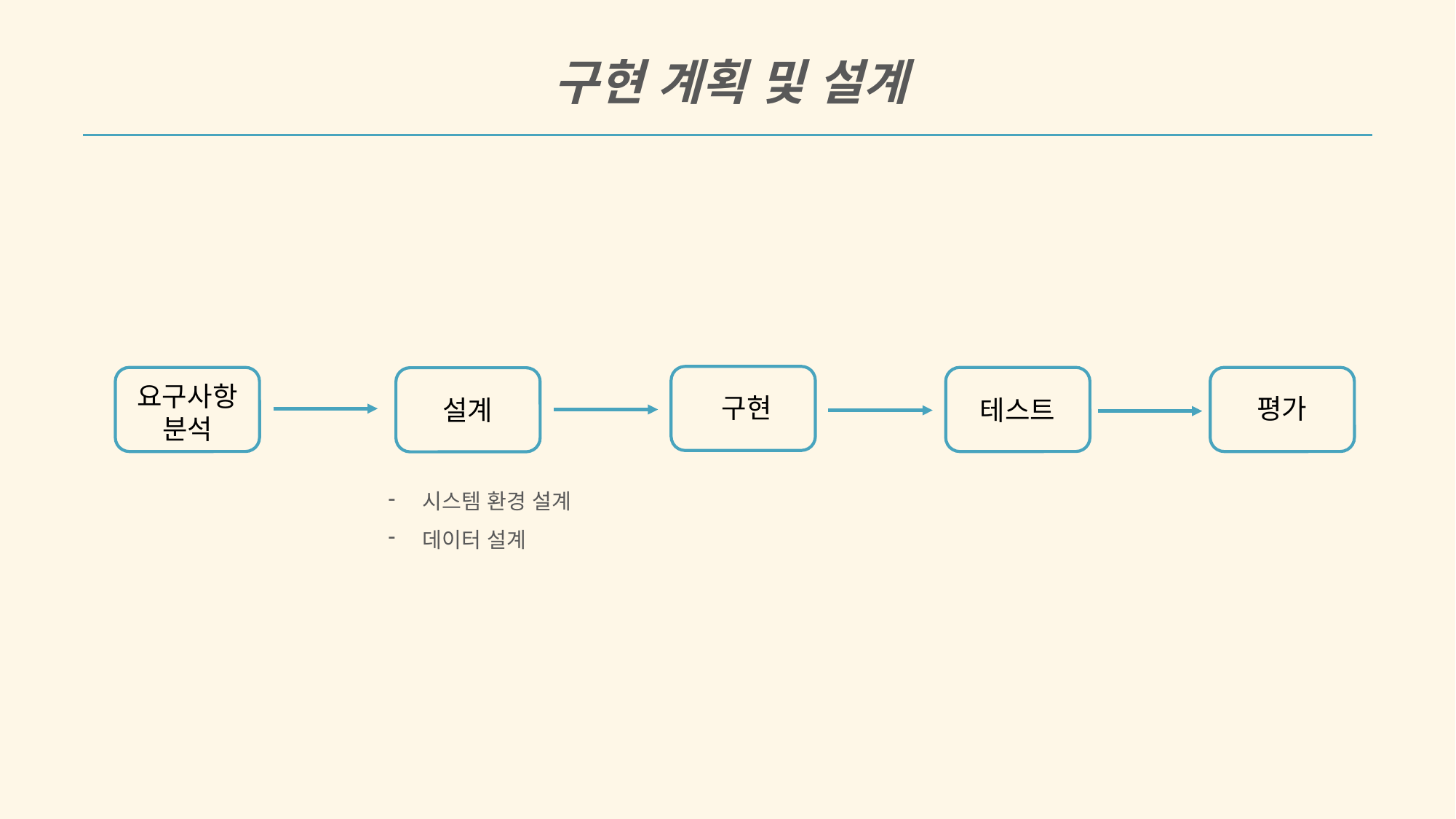

구현 계획 및 설계

구현

요구사항 분석

테스트

평가

설계
시스템 환경 설계
데이터 설계